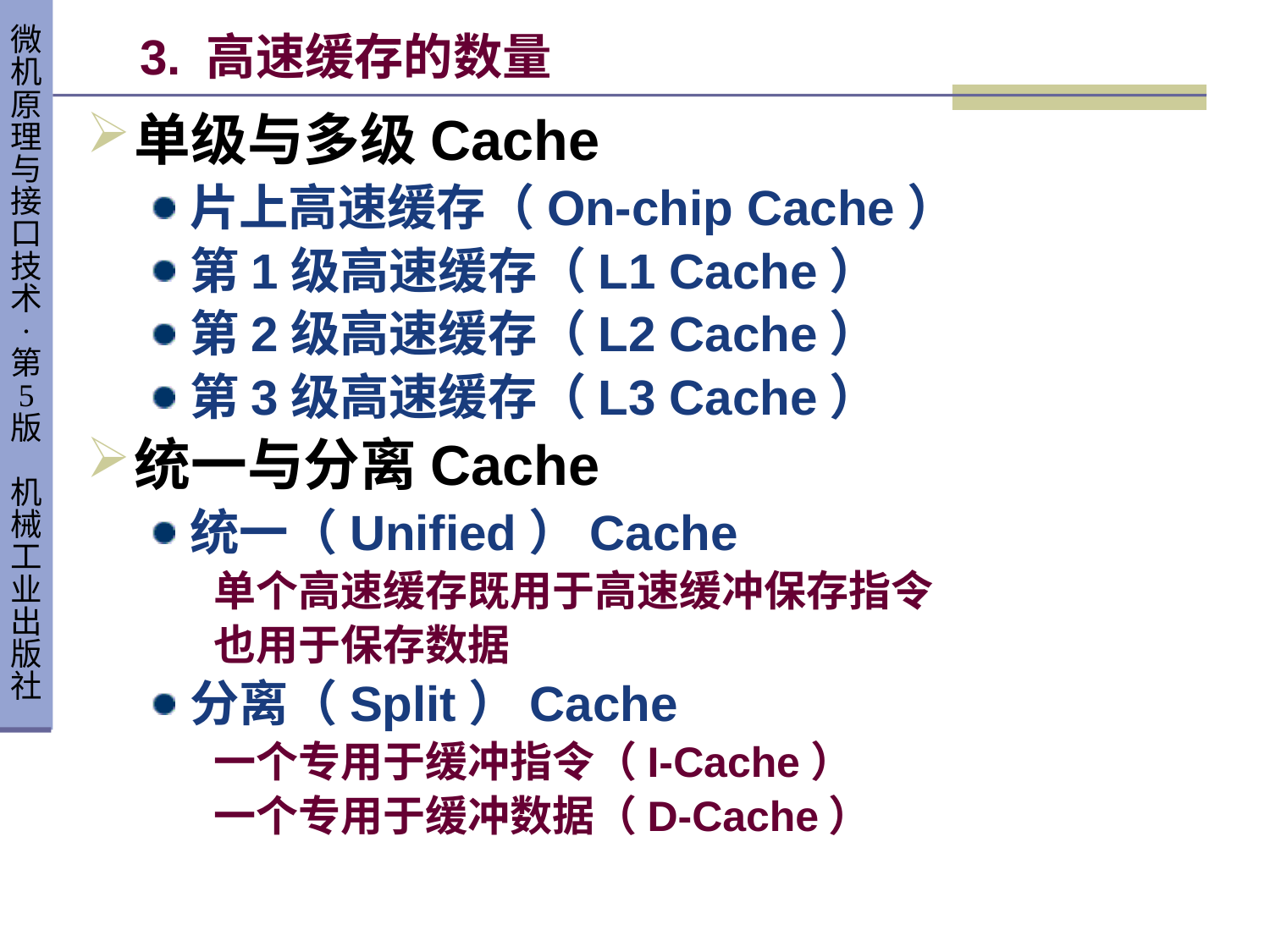

# 3. 高速缓存的数量
单级与多级Cache
片上高速缓存（On-chip Cache）
第1级高速缓存（L1 Cache）
第2级高速缓存（L2 Cache）
第3级高速缓存（L3 Cache）
统一与分离Cache
统一（Unified）Cache
单个高速缓存既用于高速缓冲保存指令
也用于保存数据
分离（Split）Cache
一个专用于缓冲指令（I-Cache）
一个专用于缓冲数据（D-Cache）